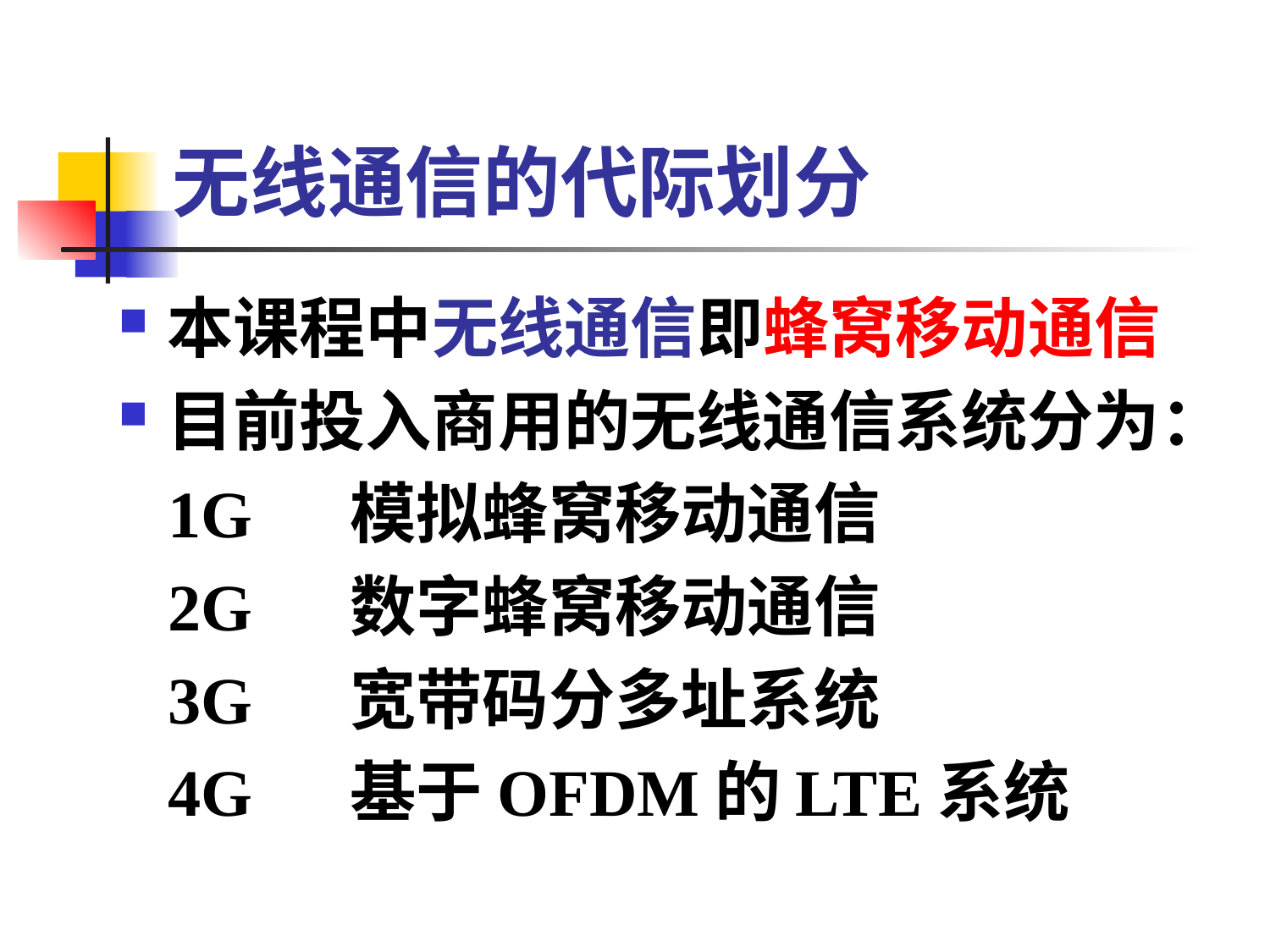

# 无线通信的代际划分
本课程中无线通信即蜂窝移动通信
目前投入商用的无线通信系统分为：
   1G     模拟蜂窝移动通信
   2G     数字蜂窝移动通信
   3G     宽带码分多址系统
   4G     基于OFDM的LTE系统